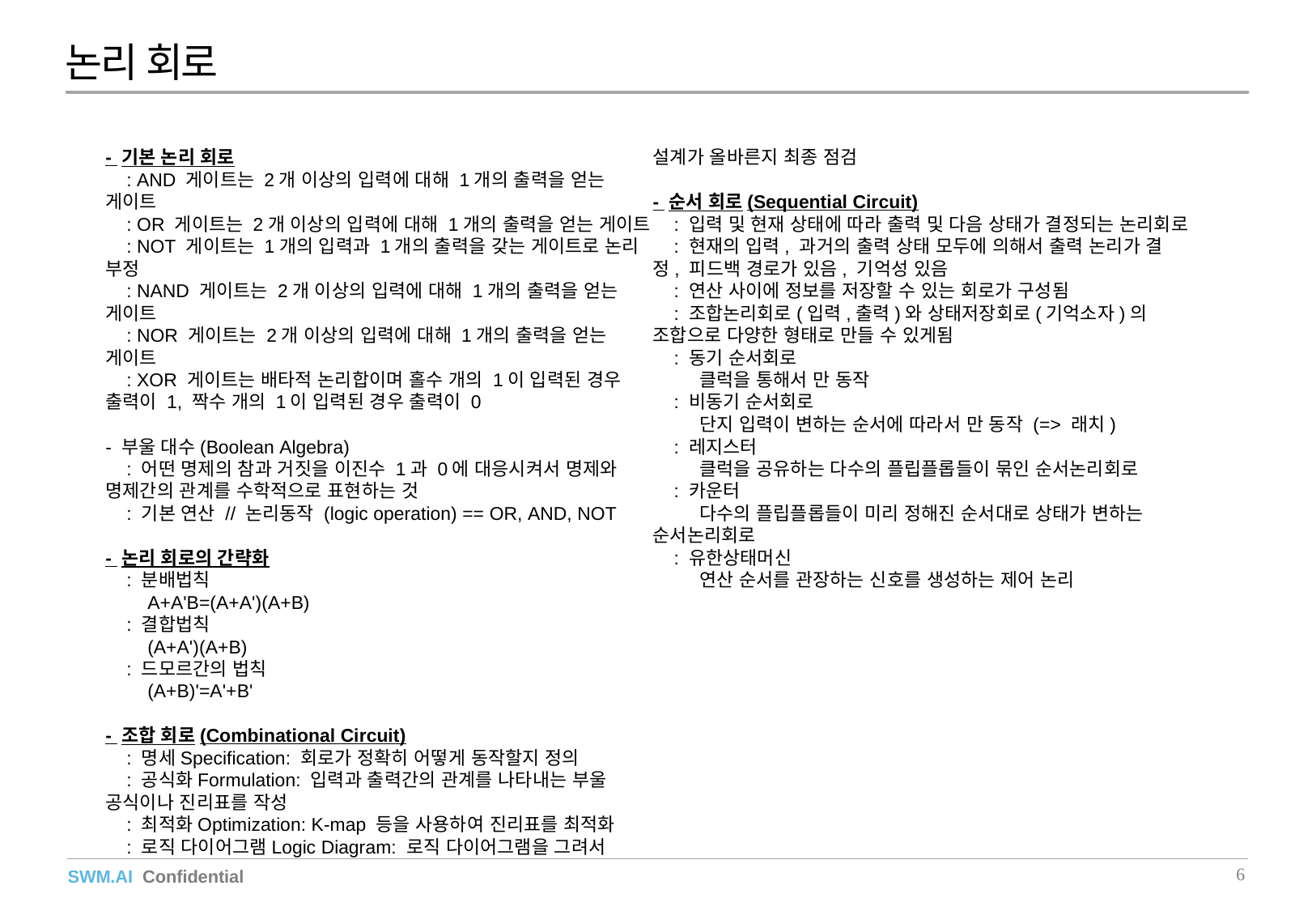

논리 회로
- 기본 논리 회로
    : AND 게이트는 2개 이상의 입력에 대해 1개의 출력을 얻는 게이트
    : OR 게이트는 2개 이상의 입력에 대해 1개의 출력을 얻는 게이트
    : NOT 게이트는 1개의 입력과 1개의 출력을 갖는 게이트로 논리 부정
    : NAND 게이트는 2개 이상의 입력에 대해 1개의 출력을 얻는 게이트
    : NOR 게이트는 2개 이상의 입력에 대해 1개의 출력을 얻는 게이트
    : XOR 게이트는 배타적 논리합이며 홀수 개의 1이 입력된 경우 출력이 1, 짝수 개의 1이 입력된 경우 출력이 0
- 부울 대수(Boolean Algebra)
    : 어떤 명제의 참과 거짓을 이진수 1과 0에 대응시켜서 명제와 명제간의 관계를 수학적으로 표현하는 것
    : 기본 연산 // 논리동작 (logic operation) == OR, AND, NOT
- 논리 회로의 간략화
    : 분배법칙
        A+A'B=(A+A')(A+B)
    : 결합법칙
        (A+A')(A+B)
    : 드모르간의 법칙
        (A+B)'=A'+B'
- 조합 회로(Combinational Circuit)
    : 명세Specification: 회로가 정확히 어떻게 동작할지 정의
    : 공식화Formulation: 입력과 출력간의 관계를 나타내는 부울 공식이나 진리표를 작성
    : 최적화Optimization: K-map 등을 사용하여 진리표를 최적화
    : 로직 다이어그램Logic Diagram: 로직 다이어그램을 그려서 설계가 올바른지 최종 점검
- 순서 회로(Sequential Circuit)
    : 입력 및 현재 상태에 따라 출력 및 다음 상태가 결정되는 논리회로
    : 현재의 입력, 과거의 출력 상태 모두에 의해서 출력 논리가 결정, 피드백 경로가 있음, 기억성 있음
    : 연산 사이에 정보를 저장할 수 있는 회로가 구성됨
    : 조합논리회로(입력,출력)와 상태저장회로(기억소자)의 조합으로 다양한 형태로 만들 수 있게됨
    : 동기 순서회로
        클럭을 통해서 만 동작
    : 비동기 순서회로
        단지 입력이 변하는 순서에 따라서 만 동작 (=> 래치)
    : 레지스터
        클럭을 공유하는 다수의 플립플롭들이 묶인 순서논리회로
    : 카운터
        다수의 플립플롭들이 미리 정해진 순서대로 상태가 변하는 순서논리회로
    : 유한상태머신
        연산 순서를 관장하는 신호를 생성하는 제어 논리
6